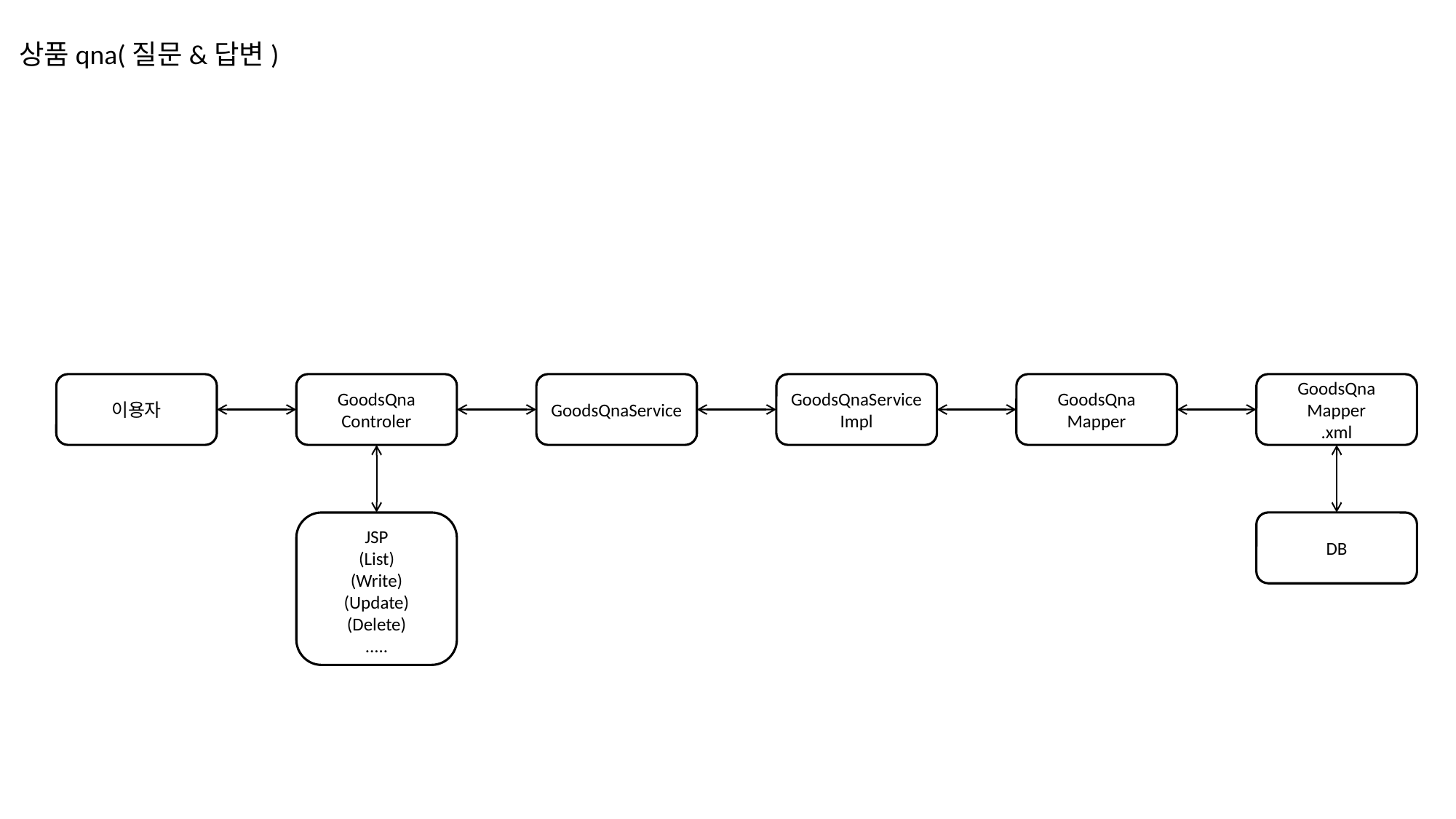

상품qna(질문&답변)
이용자
GoodsQna
Controler
GoodsQnaService
GoodsQnaService
Impl
GoodsQna
Mapper
GoodsQna
Mapper
.xml
JSP
(List)
(Write)
(Update)
(Delete)
.....

DB